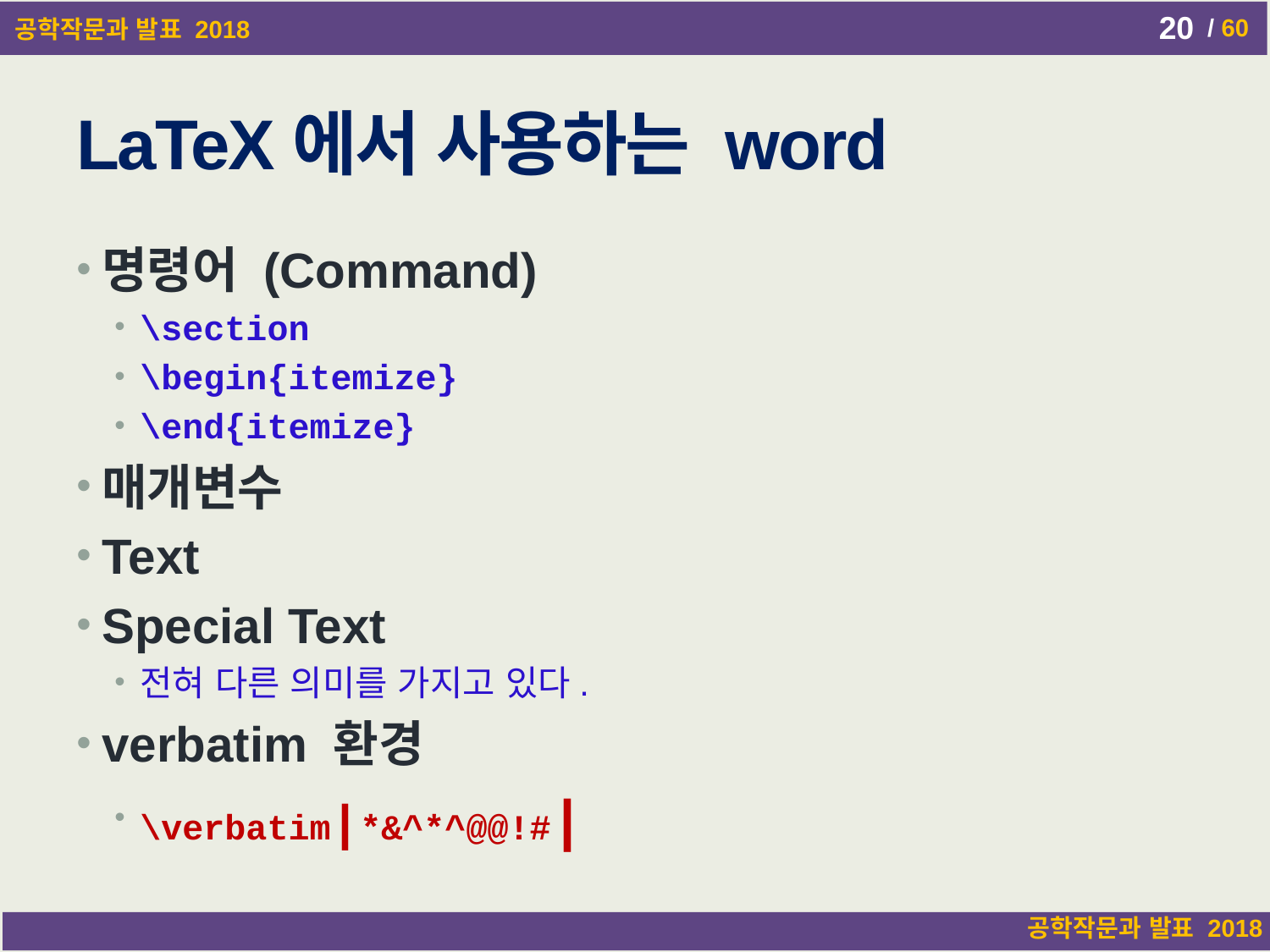

20
# LaTeX에서 사용하는 word
명령어 (Command)
\section
\begin{itemize}
\end{itemize}
매개변수
Text
Special Text
전혀 다른 의미를 가지고 있다.
verbatim 환경
\verbatim|*&^*^@@!#|